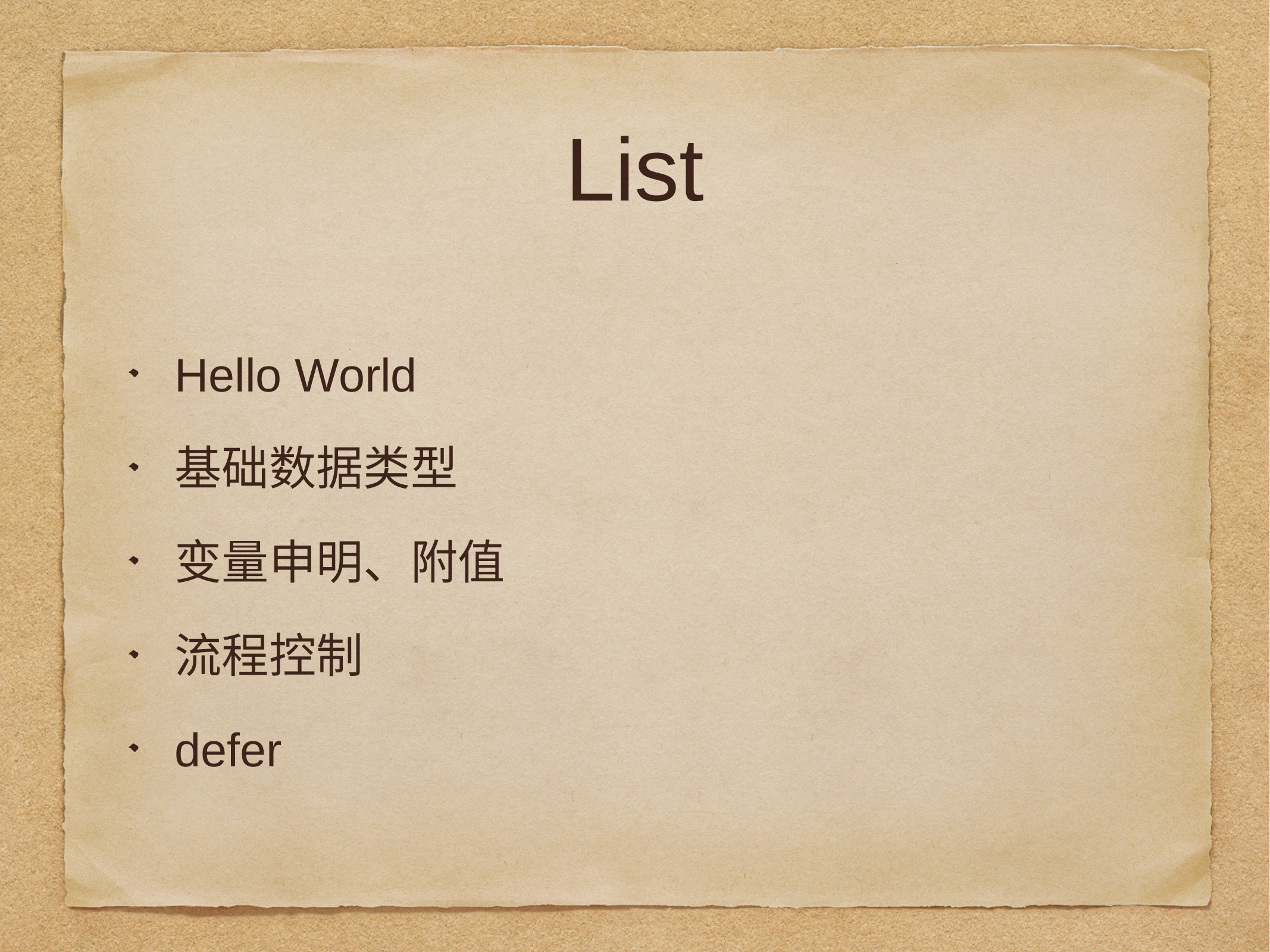

# List
Hello World
基础数据类型
变量申明、附值
流程控制
defer